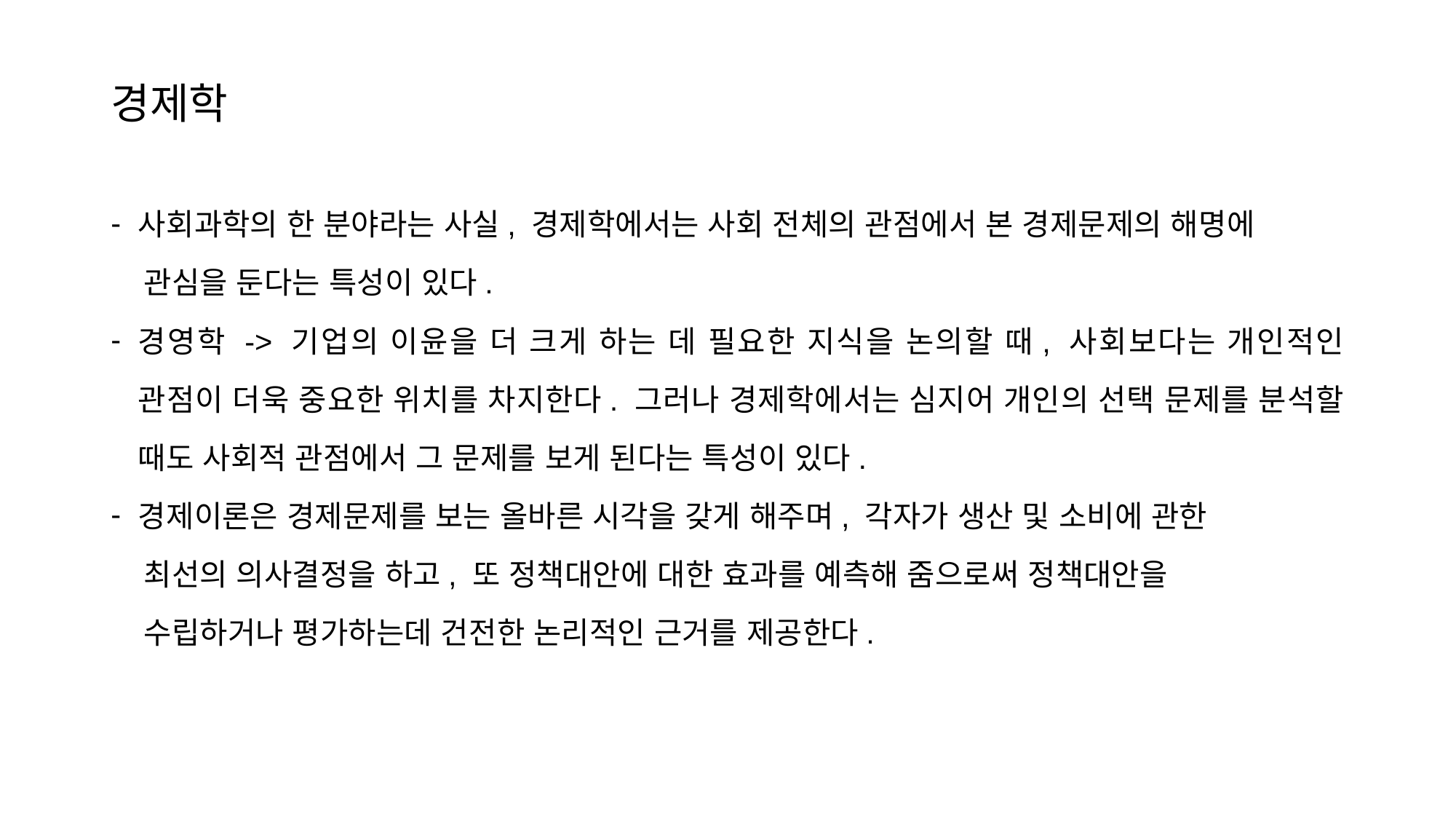

경제학

사회과학의 한 분야라는 사실, 경제학에서는 사회 전체의 관점에서 본 경제문제의 해명에
   관심을 둔다는 특성이 있다.
경영학 -> 기업의 이윤을 더 크게 하는 데 필요한 지식을 논의할 때, 사회보다는 개인적인 관점이 더욱 중요한 위치를 차지한다. 그러나 경제학에서는 심지어 개인의 선택 문제를 분석할 때도 사회적 관점에서 그 문제를 보게 된다는 특성이 있다.
경제이론은 경제문제를 보는 올바른 시각을 갖게 해주며, 각자가 생산 및 소비에 관한
   최선의 의사결정을 하고, 또 정책대안에 대한 효과를 예측해 줌으로써 정책대안을
   수립하거나 평가하는데 건전한 논리적인 근거를 제공한다.